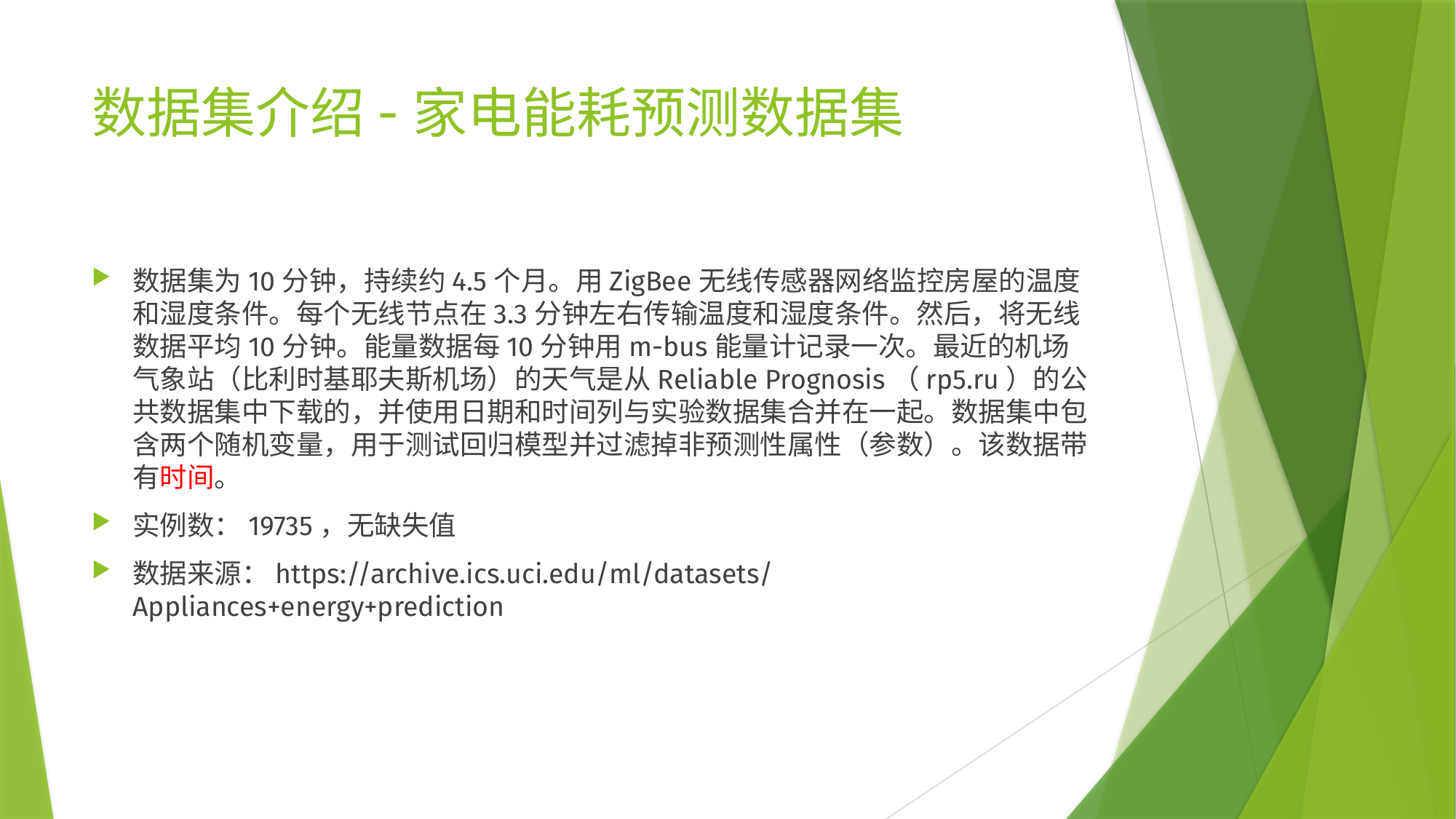

# 数据集介绍-家电能耗预测数据集
数据集为10分钟，持续约4.5个月。用ZigBee无线传感器网络监控房屋的温度和湿度条件。每个无线节点在3.3分钟左右传输温度和湿度条件。然后，将无线数据平均10分钟。能量数据每10分钟用m-bus能量计记录一次。最近的机场气象站（比利时基耶夫斯机场）的天气是从Reliable Prognosis（rp5.ru）的公共数据集中下载的，并使用日期和时间列与实验数据集合并在一起。数据集中包含两个随机变量，用于测试回归模型并过滤掉非预测性属性（参数）。该数据带有时间。
实例数：19735，无缺失值
数据来源：https://archive.ics.uci.edu/ml/datasets/Appliances+energy+prediction